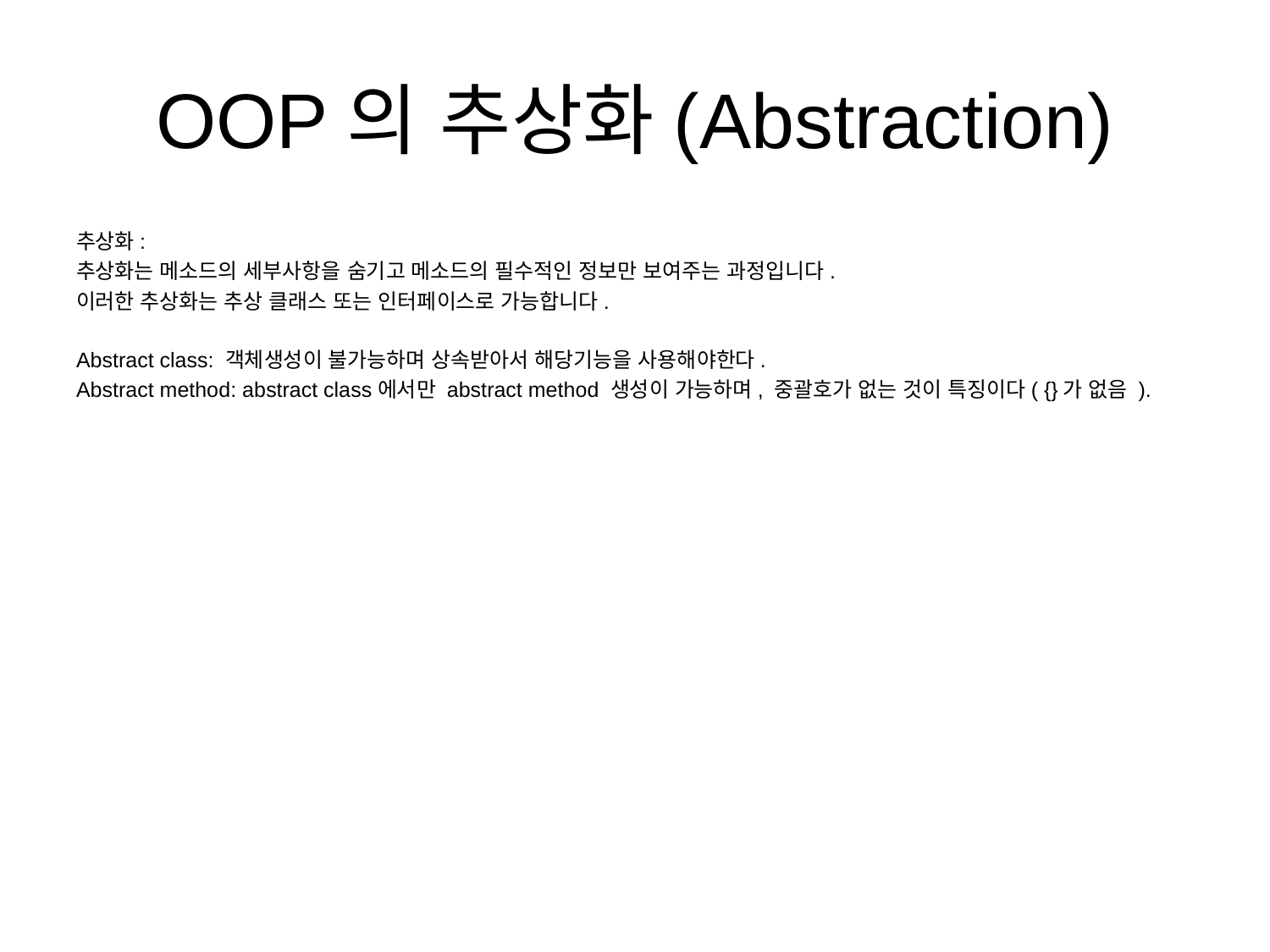

# OOP의 추상화(Abstraction)
추상화:
추상화는 메소드의 세부사항을 숨기고 메소드의 필수적인 정보만 보여주는 과정입니다.
이러한 추상화는 추상 클래스 또는 인터페이스로 가능합니다.

Abstract class: 객체생성이 불가능하며 상속받아서 해당기능을 사용해야한다.
Abstract method: abstract class에서만 abstract method 생성이 가능하며, 중괄호가 없는 것이 특징이다( {}가 없음 ).